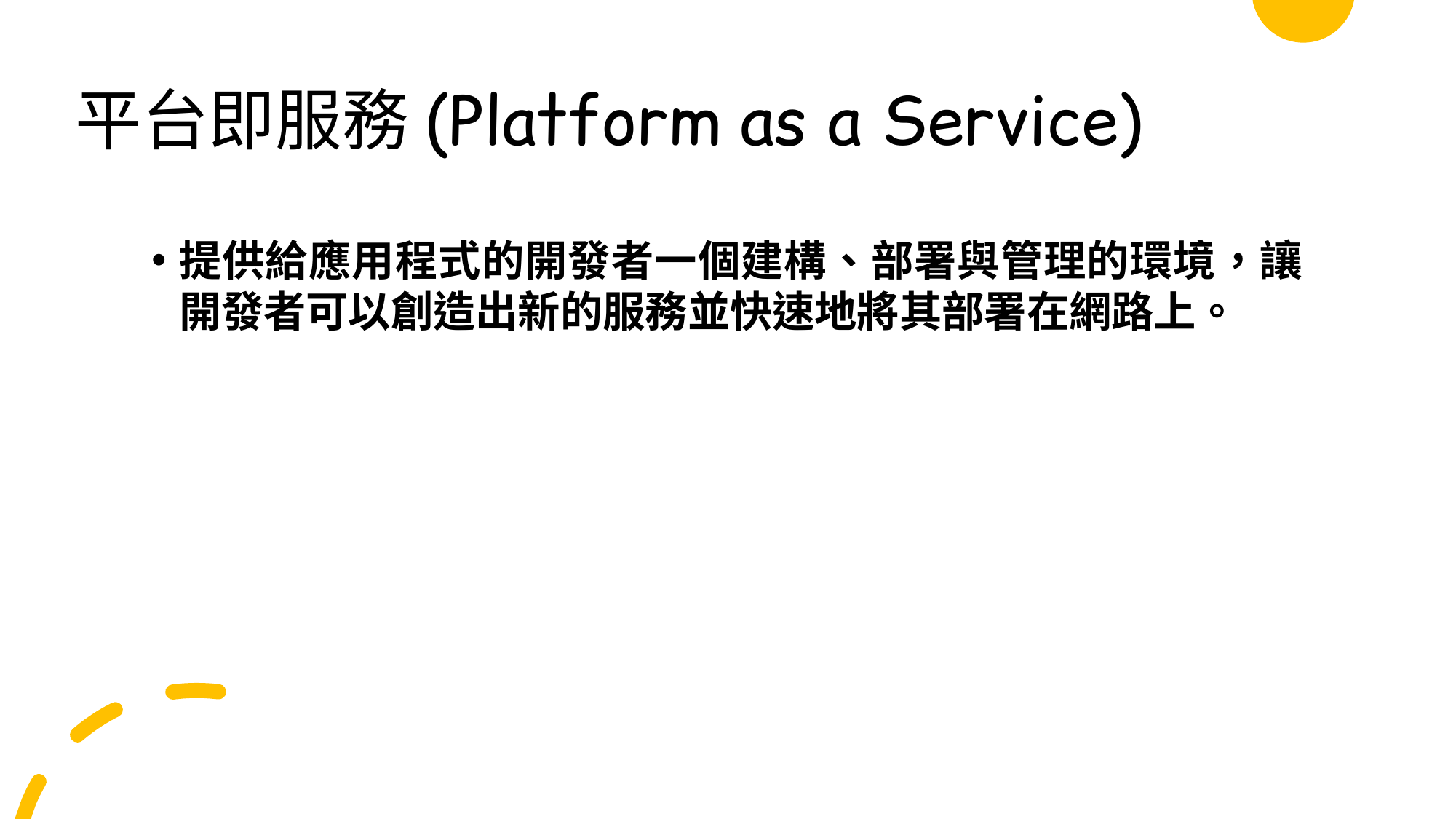

# 平台即服務(Platform as a Service)
提供給應用程式的開發者一個建構、部署與管理的環境，讓開發者可以創造出新的服務並快速地將其部署在網路上。